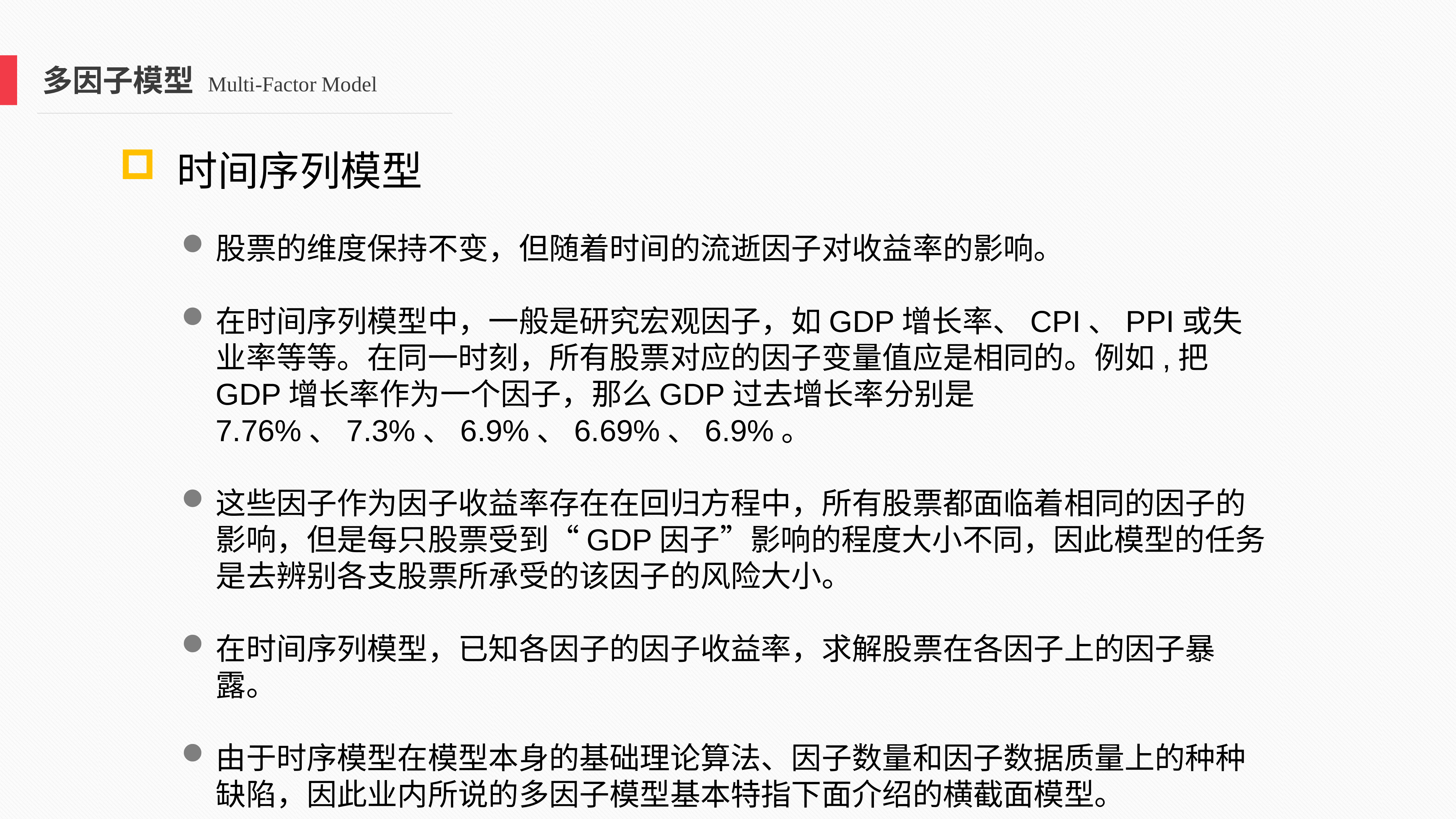

多因子模型 Multi-Factor Model
 时间序列模型
股票的维度保持不变，但随着时间的流逝因子对收益率的影响。

在时间序列模型中，一般是研究宏观因子，如GDP增长率、CPI、PPI或失业率等等。在同一时刻，所有股票对应的因子变量值应是相同的。例如,把GDP增长率作为一个因子，那么GDP过去增长率分别是7.76%、7.3%、6.9%、6.69%、6.9%。

这些因子作为因子收益率存在在回归方程中，所有股票都面临着相同的因子的影响，但是每只股票受到“GDP因子”影响的程度大小不同，因此模型的任务是去辨别各支股票所承受的该因子的风险大小。

在时间序列模型，已知各因子的因子收益率，求解股票在各因子上的因子暴露。

由于时序模型在模型本身的基础理论算法、因子数量和因子数据质量上的种种缺陷，因此业内所说的多因子模型基本特指下面介绍的横截面模型。